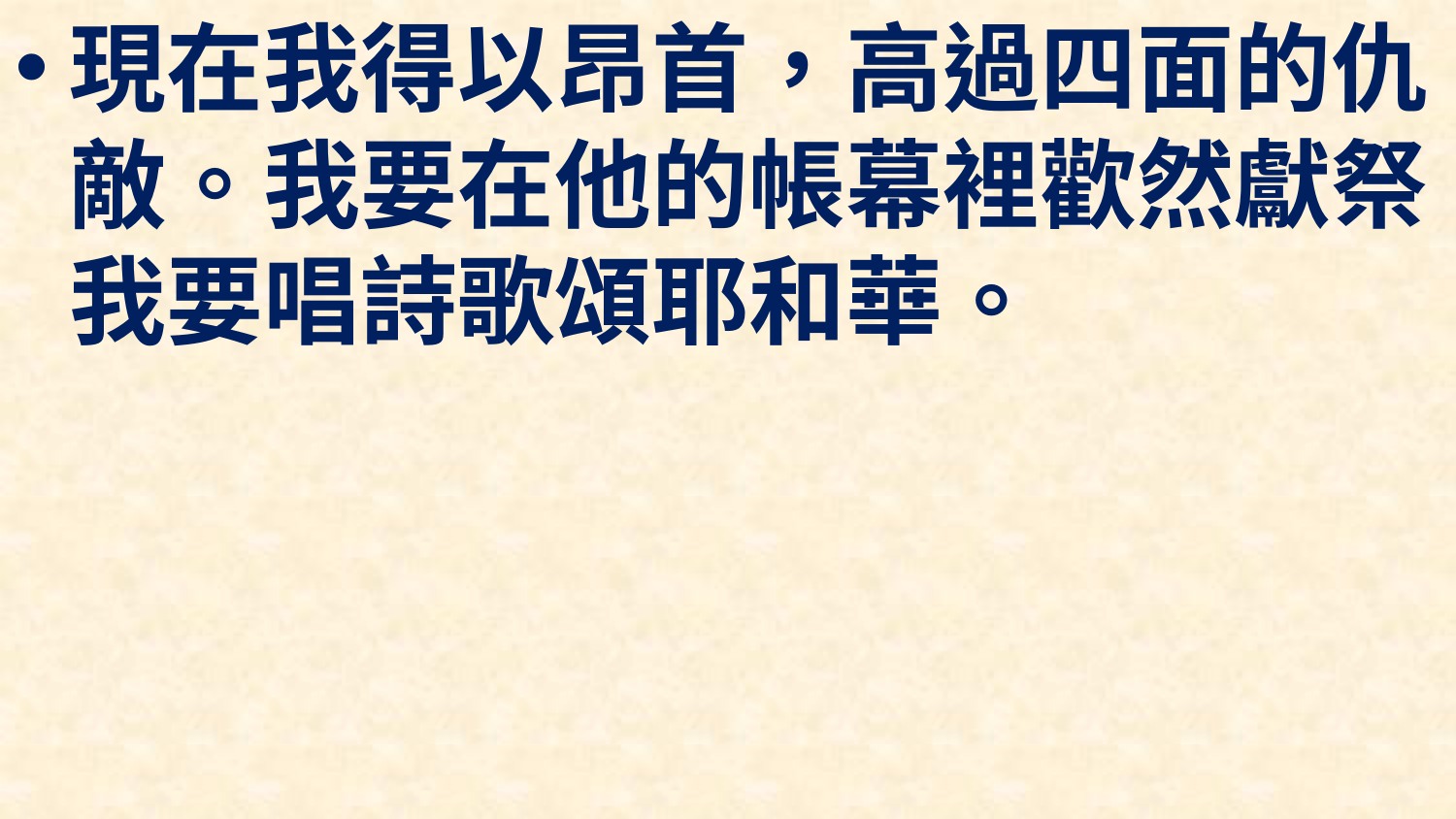

現在我得以昂首，高過四面的仇敵。我要在他的帳幕裡歡然獻祭；我要唱詩歌頌耶和華。